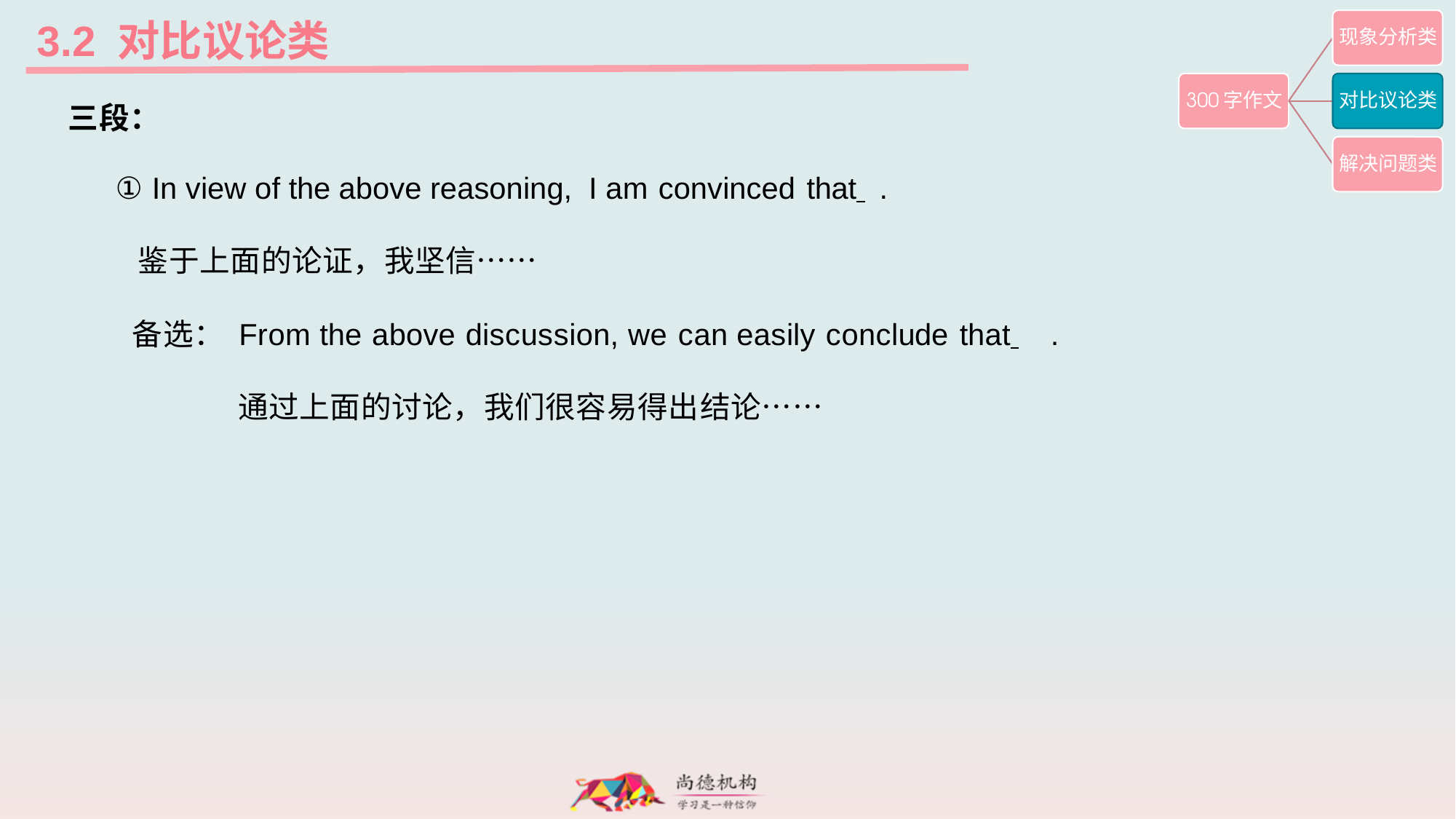

3.2 对比议论类
300字作文

现象分析类

对比议论类

解决问题类
三段：

① In view of the above reasoning,  I am convinced that 	.

鉴于上面的论证，我坚信……

        备选： From the above discussion, we can easily conclude that 	.

             通过上面的讨论，我们很容易得出结论……